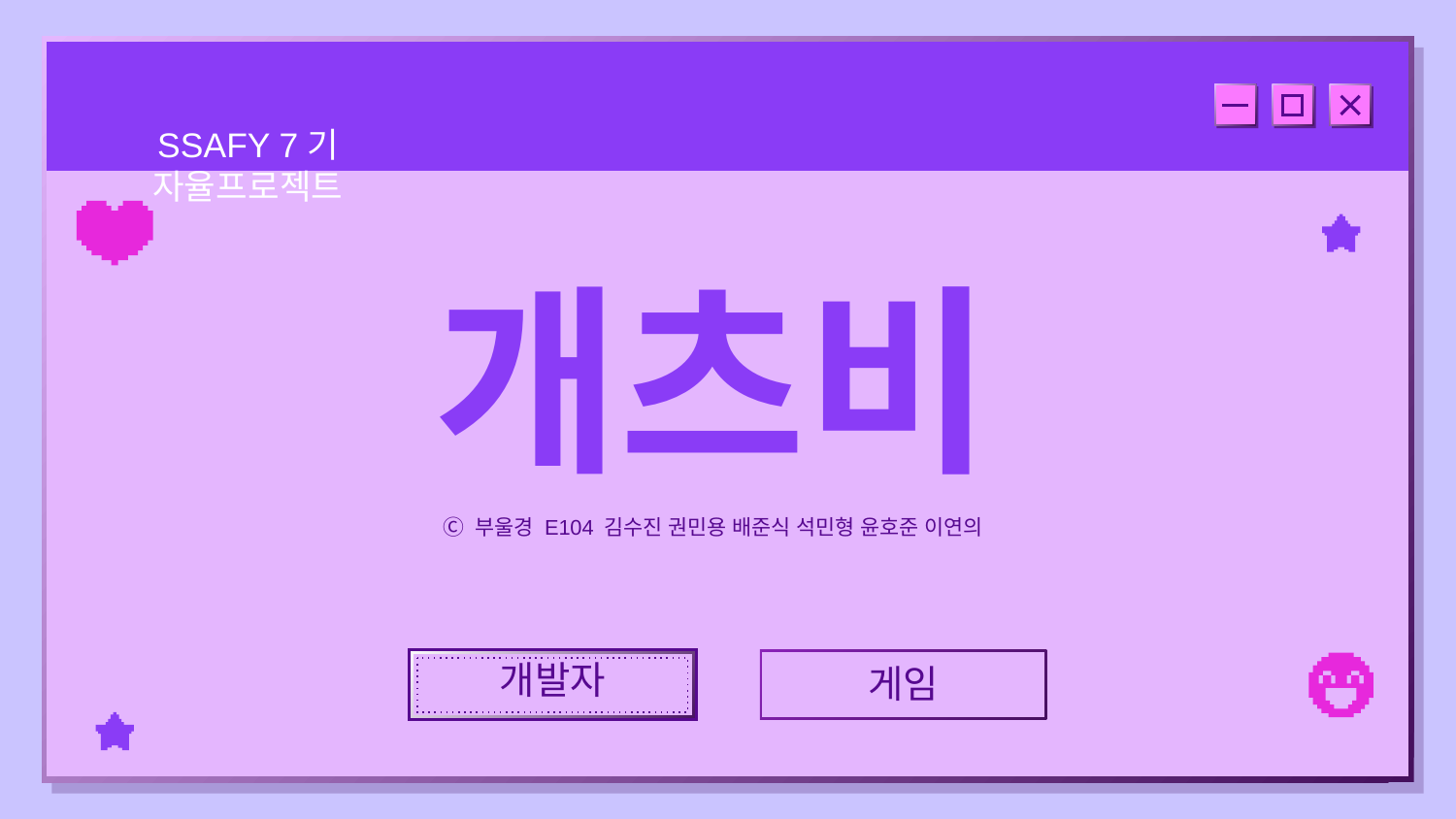

SSAFY 7기 자율프로젝트

# 개츠비
Ⓒ 부울경 E104 김수진 권민용 배준식 석민형 윤호준 이연의
개발자
게임